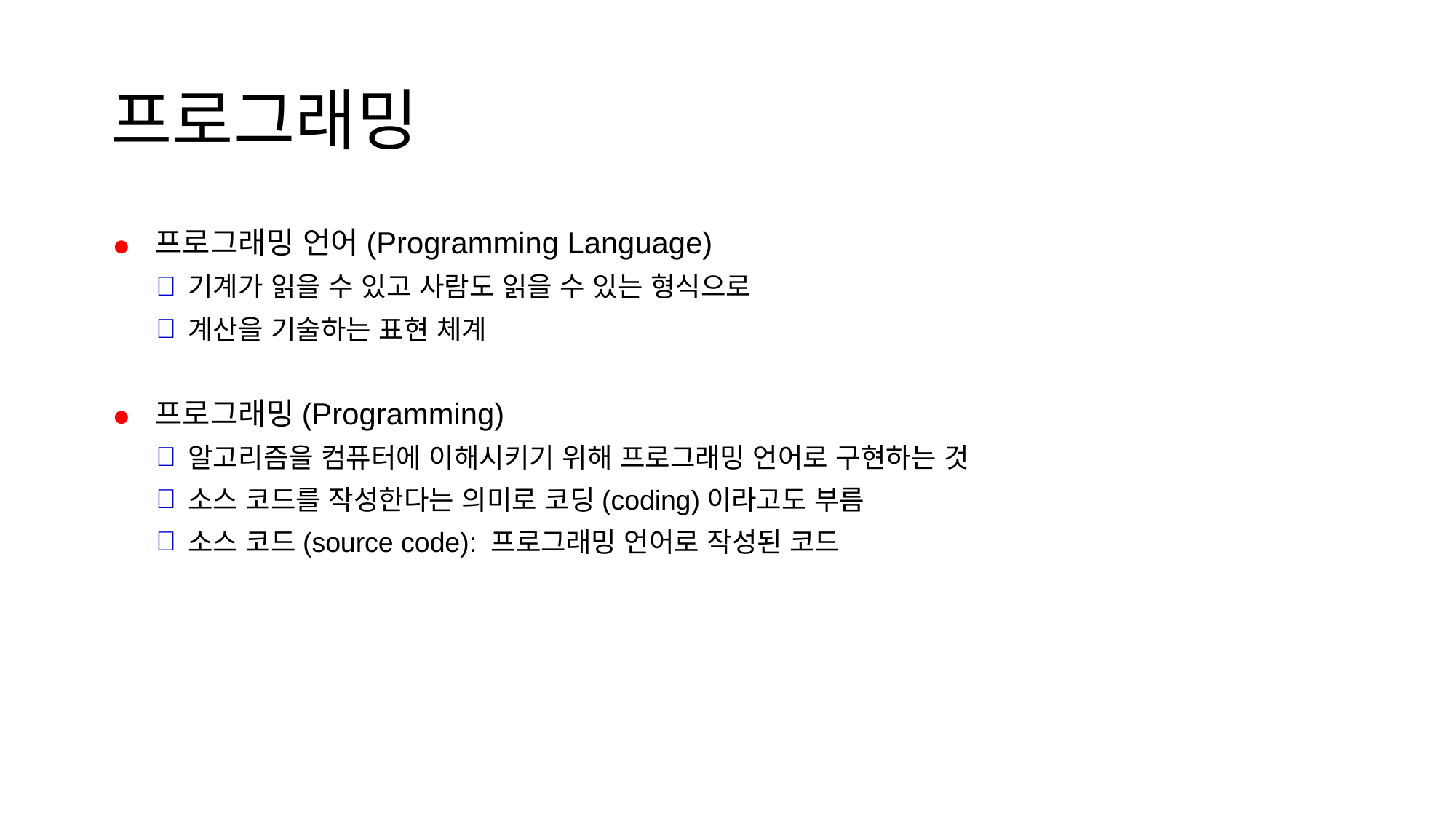

# 프로그래밍
프로그래밍 언어(Programming Language)
기계가 읽을 수 있고 사람도 읽을 수 있는 형식으로
계산을 기술하는 표현 체계

프로그래밍(Programming)
알고리즘을 컴퓨터에 이해시키기 위해 프로그래밍 언어로 구현하는 것
소스 코드를 작성한다는 의미로 코딩(coding)이라고도 부름
소스 코드(source code): 프로그래밍 언어로 작성된 코드